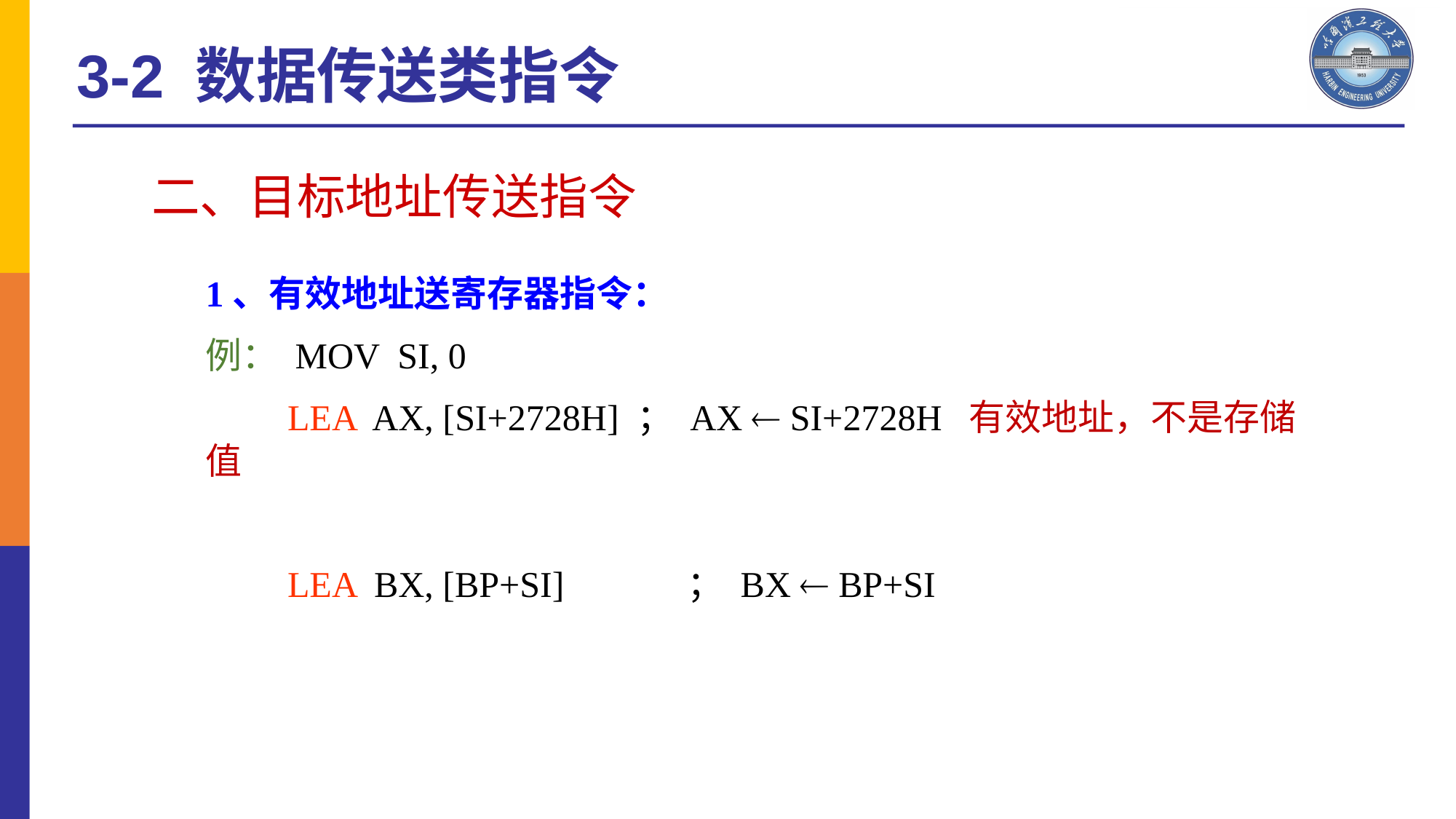

3-2 数据传送类指令
二、目标地址传送指令
1、有效地址送寄存器指令：
例： MOV  SI, 0
         LEA  AX, [SI+2728H] ； AX ← SI+2728H  有效地址，不是存储值

         LEA  BX, [BP+SI] 	    ； BX ← BP+SI